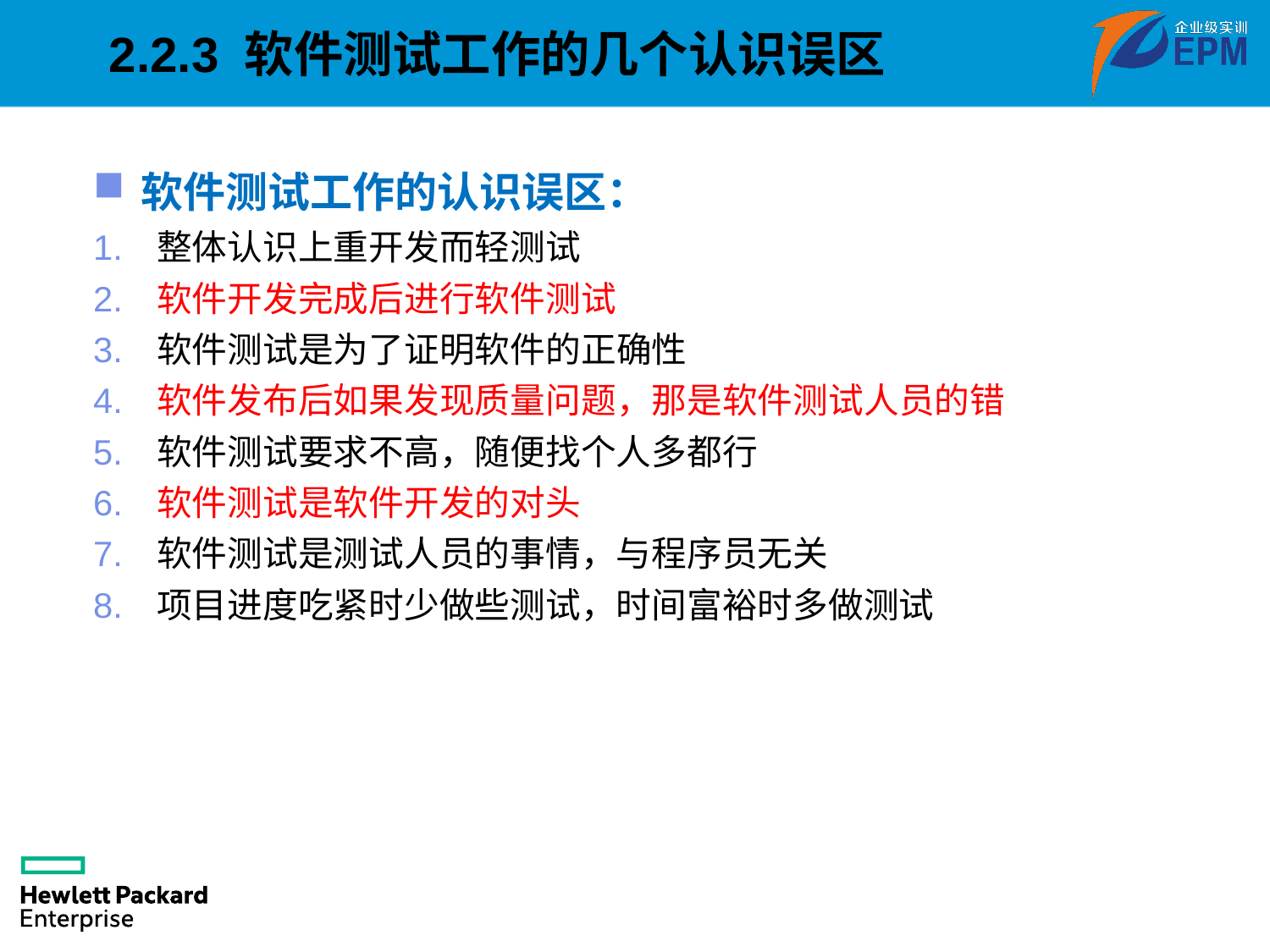

2.2.3 软件测试工作的几个认识误区
软件测试工作的认识误区：
整体认识上重开发而轻测试
软件开发完成后进行软件测试
软件测试是为了证明软件的正确性
软件发布后如果发现质量问题，那是软件测试人员的错
软件测试要求不高，随便找个人多都行
软件测试是软件开发的对头
软件测试是测试人员的事情，与程序员无关
项目进度吃紧时少做些测试，时间富裕时多做测试